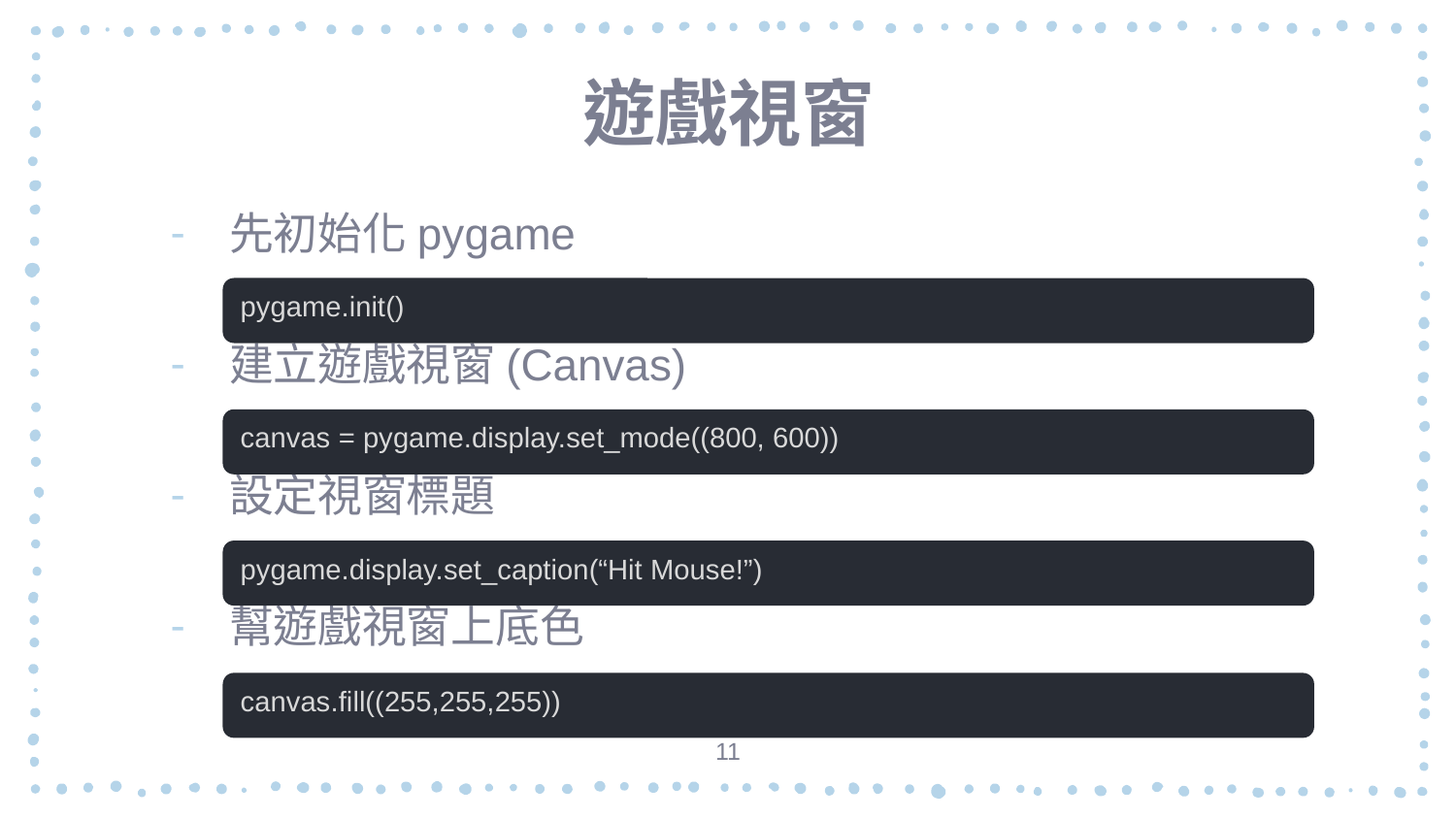

# 遊戲視窗
先初始化pygame

建立遊戲視窗(Canvas)

設定視窗標題

幫遊戲視窗上底色

pygame.init()
canvas = pygame.display.set_mode((800, 600))
pygame.display.set_caption(“Hit Mouse!”)
canvas.fill((255,255,255))
11